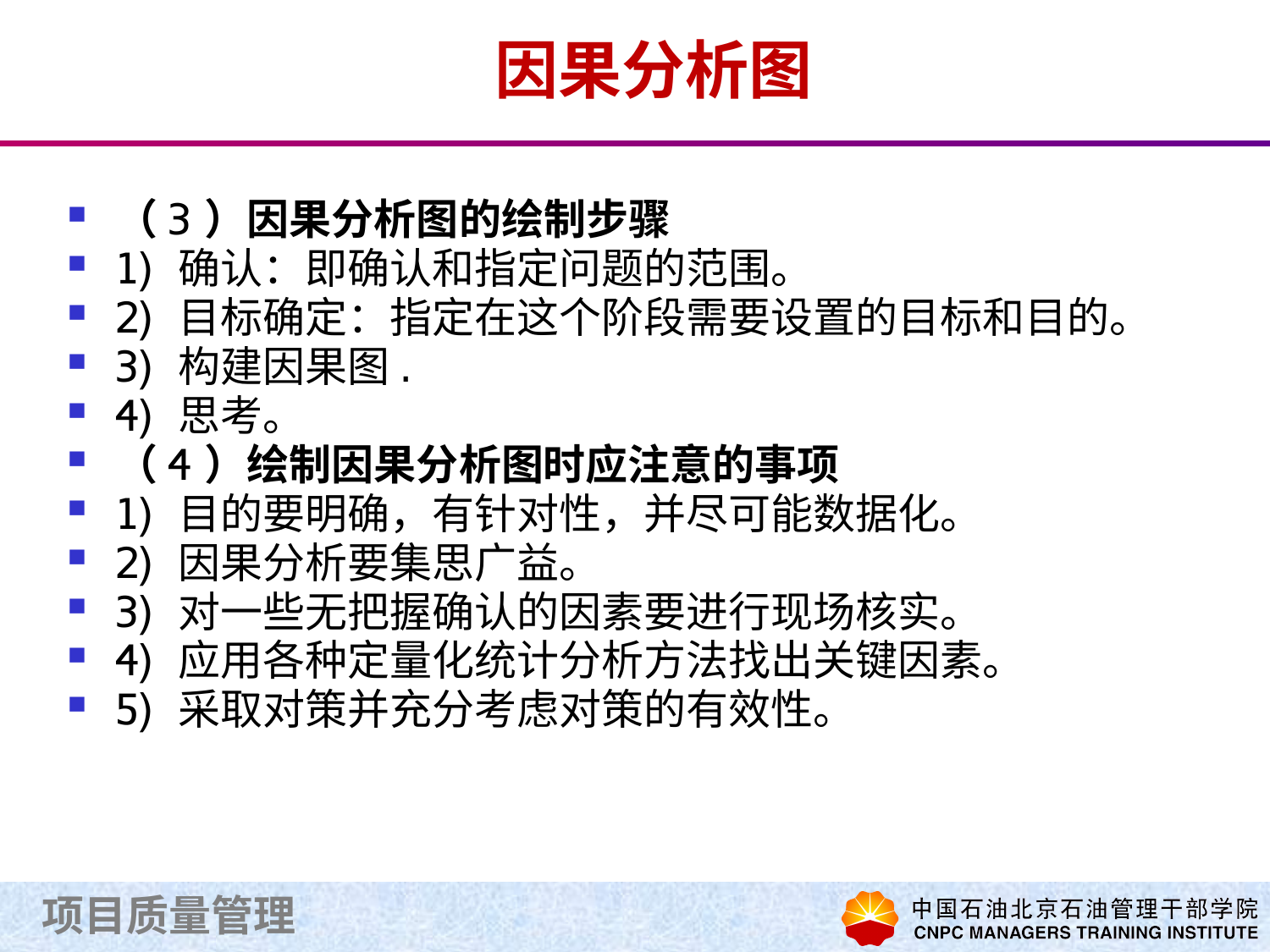

# 因果分析图
（3）因果分析图的绘制步骤
1) 确认：即确认和指定问题的范围。
2) 目标确定：指定在这个阶段需要设置的目标和目的。
3) 构建因果图.
4) 思考。
（4）绘制因果分析图时应注意的事项
1) 目的要明确，有针对性，并尽可能数据化。
2) 因果分析要集思广益。
3) 对一些无把握确认的因素要进行现场核实。
4) 应用各种定量化统计分析方法找出关键因素。
5) 采取对策并充分考虑对策的有效性。